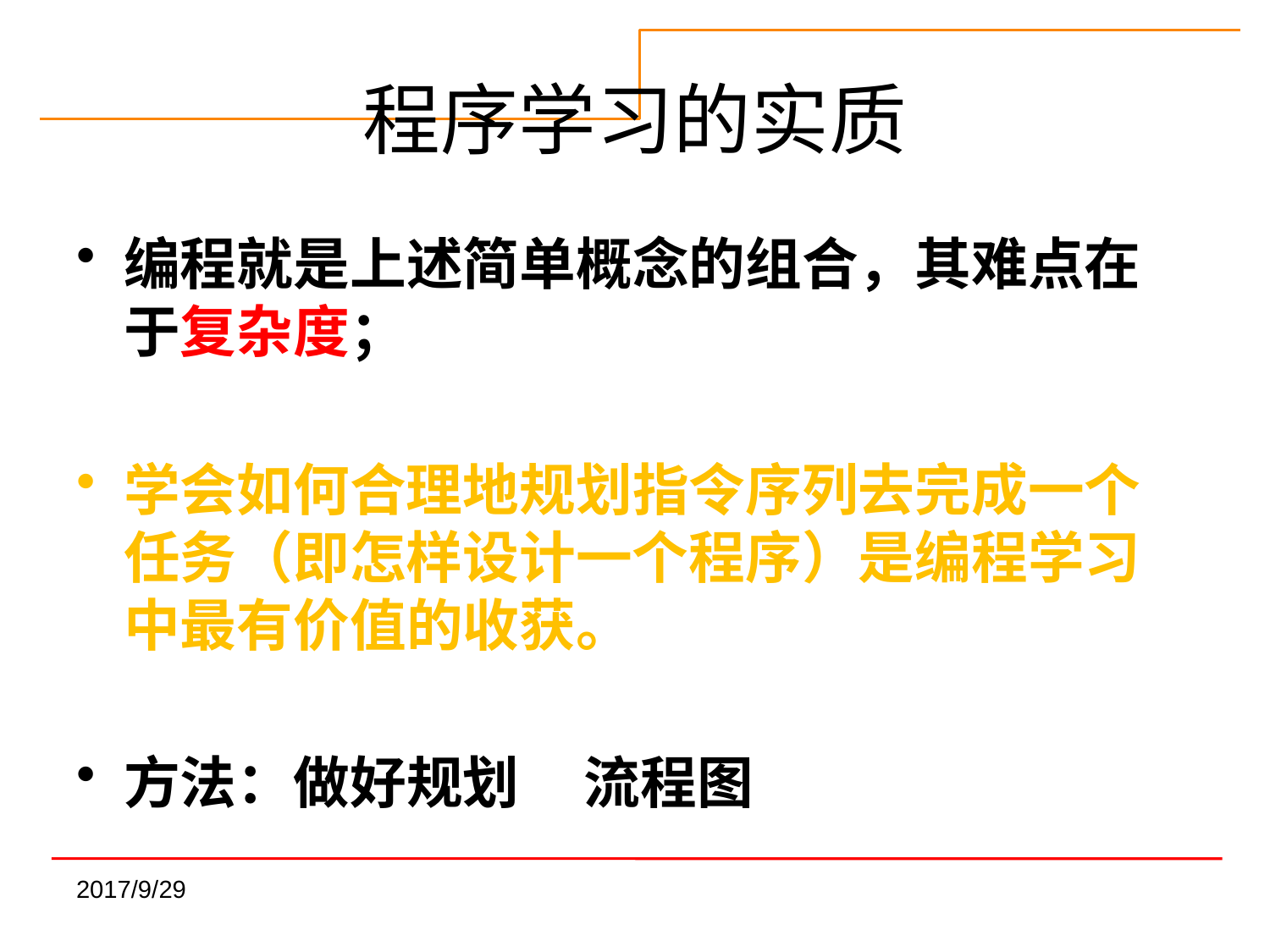

# 程序学习的实质
编程就是上述简单概念的组合，其难点在于复杂度；

学会如何合理地规划指令序列去完成一个任务（即怎样设计一个程序）是编程学习中最有价值的收获。

方法：做好规划     流程图
2017/9/29